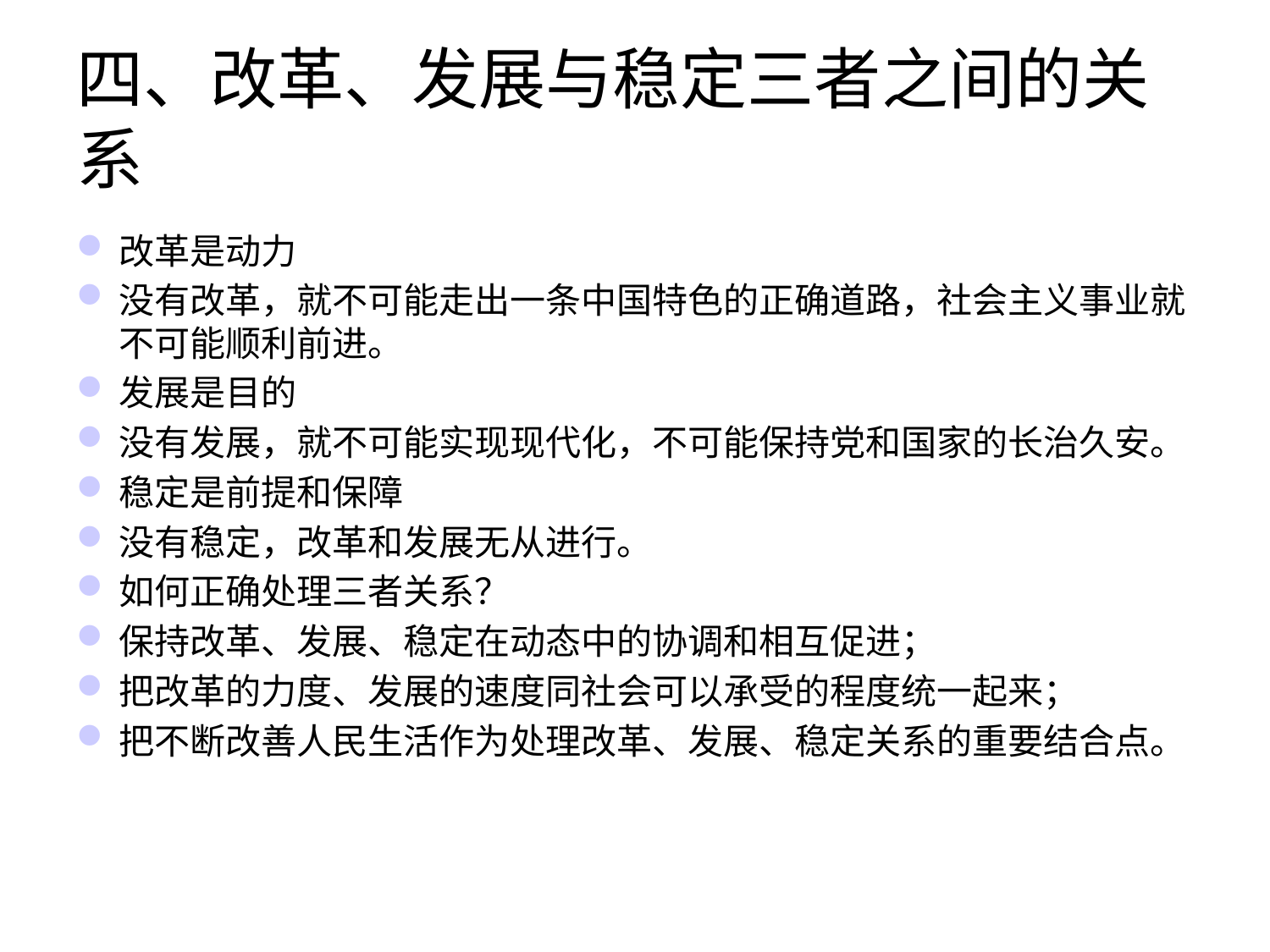

# 四、改革、发展与稳定三者之间的关系
改革是动力
没有改革，就不可能走出一条中国特色的正确道路，社会主义事业就不可能顺利前进。
发展是目的
没有发展，就不可能实现现代化，不可能保持党和国家的长治久安。
稳定是前提和保障
没有稳定，改革和发展无从进行。
如何正确处理三者关系？
保持改革、发展、稳定在动态中的协调和相互促进；
把改革的力度、发展的速度同社会可以承受的程度统一起来；
把不断改善人民生活作为处理改革、发展、稳定关系的重要结合点。